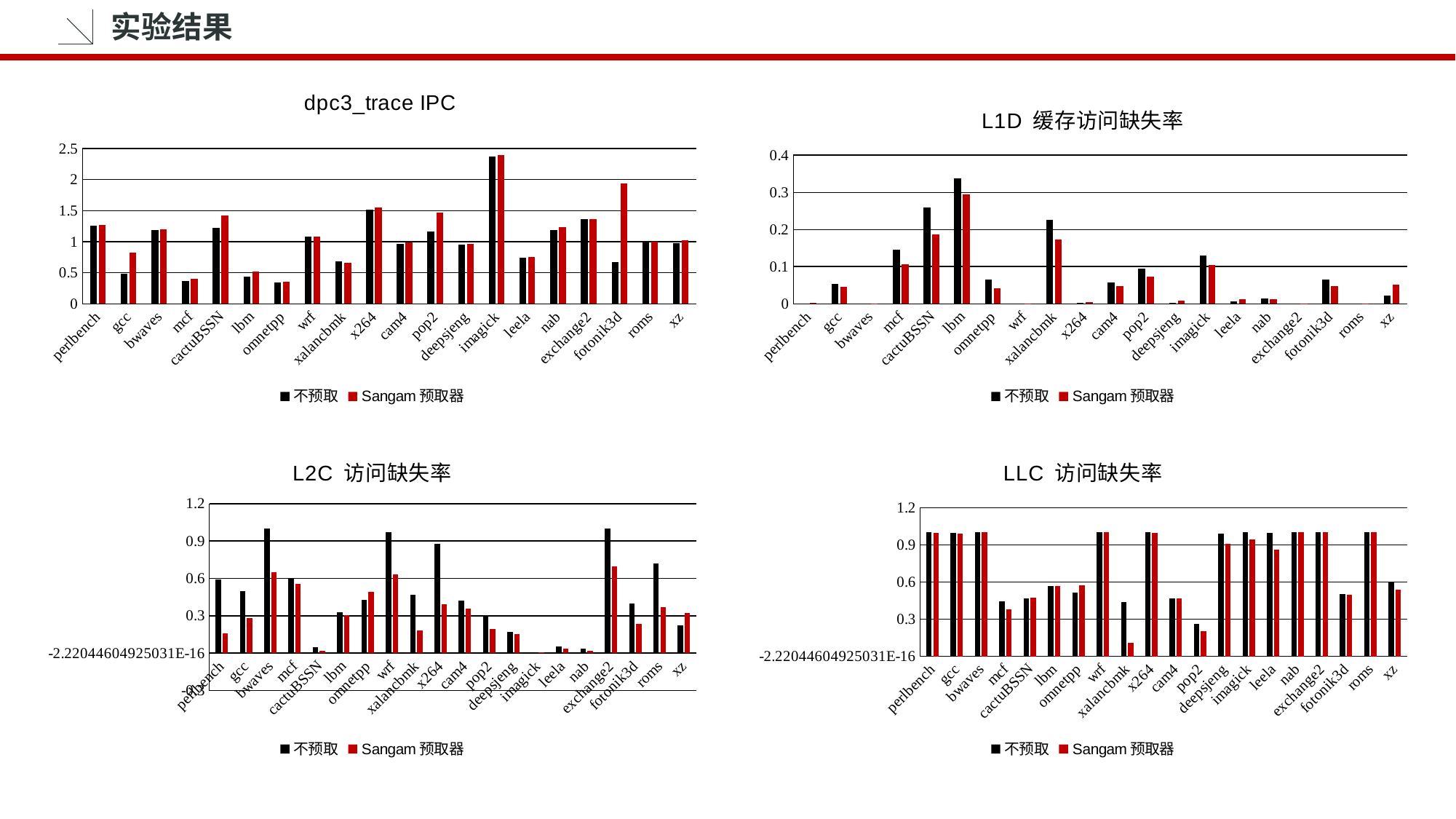

实验结果

### Chart: dpc3_trace IPC

| Category | 不预取 | Sangam预取器 |
|---|---|---|
| perlbench | 1.26342 | 1.26926 |
| gcc | 0.483201 | 0.819118 |
| bwaves | 1.19277 | 1.19309 |
| mcf | 0.368322 | 0.40659 |
| cactuBSSN | 1.226 | 1.42084 |
| lbm | 0.441083 | 0.521174 |
| omnetpp | 0.343168 | 0.359028 |
| wrf | 1.07948 | 1.083 |
| xalancbmk | 0.677323 | 0.655375 |
| x264 | 1.51491 | 1.54553 |
| cam4 | 0.96171 | 0.990866 |
| pop2 | 1.16571 | 1.46996 |
| deepsjeng | 0.953861 | 0.961732 |
| imagick | 2.36684 | 2.38957 |
| leela | 0.745253 | 0.755903 |
| nab | 1.18808 | 1.23129 |
| exchange2 | 1.358 | 1.35829 |
| fotonik3d | 0.66929 | 1.94198 |
| roms | 0.994905 | 0.997889 |
| xz | 0.973786 | 1.02161 |

### Chart: L1D 缓存访问缺失率

| Category | 不预取 | Sangam预取器 |
|---|---|---|
| perlbench | 0.0003 | 0.0023 |
| gcc | 0.0528 | 0.045 |
| bwaves | 0.0001 | 0.0001 |
| mcf | 0.1461 | 0.106 |
| cactuBSSN | 0.2597 | 0.1869 |
| lbm | 0.338 | 0.2955 |
| omnetpp | 0.0652 | 0.0425 |
| wrf | 0.0003 | 0.0003 |
| xalancbmk | 0.2269 | 0.1732 |
| x264 | 0.0028 | 0.0043 |
| cam4 | 0.057802126 | 0.046935513 |
| pop2 | 0.094912281 | 0.072556228 |
| deepsjeng | 0.002141001 | 0.008050138 |
| imagick | 0.130026338 | 0.10457137 |
| leela | 0.006247633 | 0.01242667 |
| nab | 0.013835271 | 0.012047809 |
| exchange2 | 2.11898e-05 | 2.55457e-05 |
| fotonik3d | 0.065794243 | 0.048488437 |
| roms | 0.000306883 | 0.000256906 |
| xz | 0.021991154 | 0.0506991 |

### Chart: LLC 访问缺失率

| Category | 不预取 | Sangam预取器 |
|---|---|---|
| perlbench | 1.0 | 0.9996 |
| gcc | 0.9956 | 0.9915 |
| bwaves | 1.0 | 1.0 |
| mcf | 0.4416 | 0.3785 |
| cactuBSSN | 0.4663 | 0.4738 |
| lbm | 0.5701 | 0.57 |
| omnetpp | 0.5175 | 0.5719 |
| wrf | 1.0 | 1.0 |
| xalancbmk | 0.4395 | 0.1095 |
| x264 | 1.0 | 0.9997 |
| cam4 | 0.46920404194957127 | 0.4678426455801482 |
| pop2 | 0.2596733678966821 | 0.20300037628074244 |
| deepsjeng | 0.9888024883359253 | 0.911389884508164 |
| imagick | 1.0 | 0.9441110277569392 |
| leela | 0.9945904173106646 | 0.8631443298969073 |
| nab | 1.0 | 1.0 |
| exchange2 | 1.0 | 1.0 |
| fotonik3d | 0.5003304956294802 | 0.499713216461943 |
| roms | 1.0 | 1.0 |
| xz | 0.600037078235076 | 0.5406033896239731 |

### Chart: L2C 访问缺失率

| Category | 不预取 | Sangam预取器 |
|---|---|---|
| perlbench | 0.5922 | 0.1594 |
| gcc | 0.4987 | 0.2825 |
| bwaves | 1.0 | 0.65 |
| mcf | 0.6051 | 0.5577 |
| cactuBSSN | 0.0483 | 0.0214 |
| lbm | 0.3285 | 0.3032 |
| omnetpp | 0.4301 | 0.4897 |
| wrf | 0.9736 | 0.634 |
| xalancbmk | 0.4704 | 0.1838 |
| x264 | 0.88 | 0.3917 |
| cam4 | 0.42211960507157814 | 0.3592447791672848 |
| pop2 | 0.2946550392476429 | 0.1929661146120247 |
| deepsjeng | 0.168022825742365 | 0.15055073593917537 |
| imagick | 0.004385620548482979 | 0.009444790840040811 |
| leela | 0.055412481758090826 | 0.03617312502949922 |
| nab | 0.03879111293550208 | 0.016700674933291478 |
| exchange2 | 1.0 | 0.6985294117647058 |
| fotonik3d | 0.39894725846666695 | 0.23345374654076093 |
| roms | 0.7230215827338129 | 0.3693147362037599 |
| xz | 0.22301215635843058 | 0.3236182997905294 |